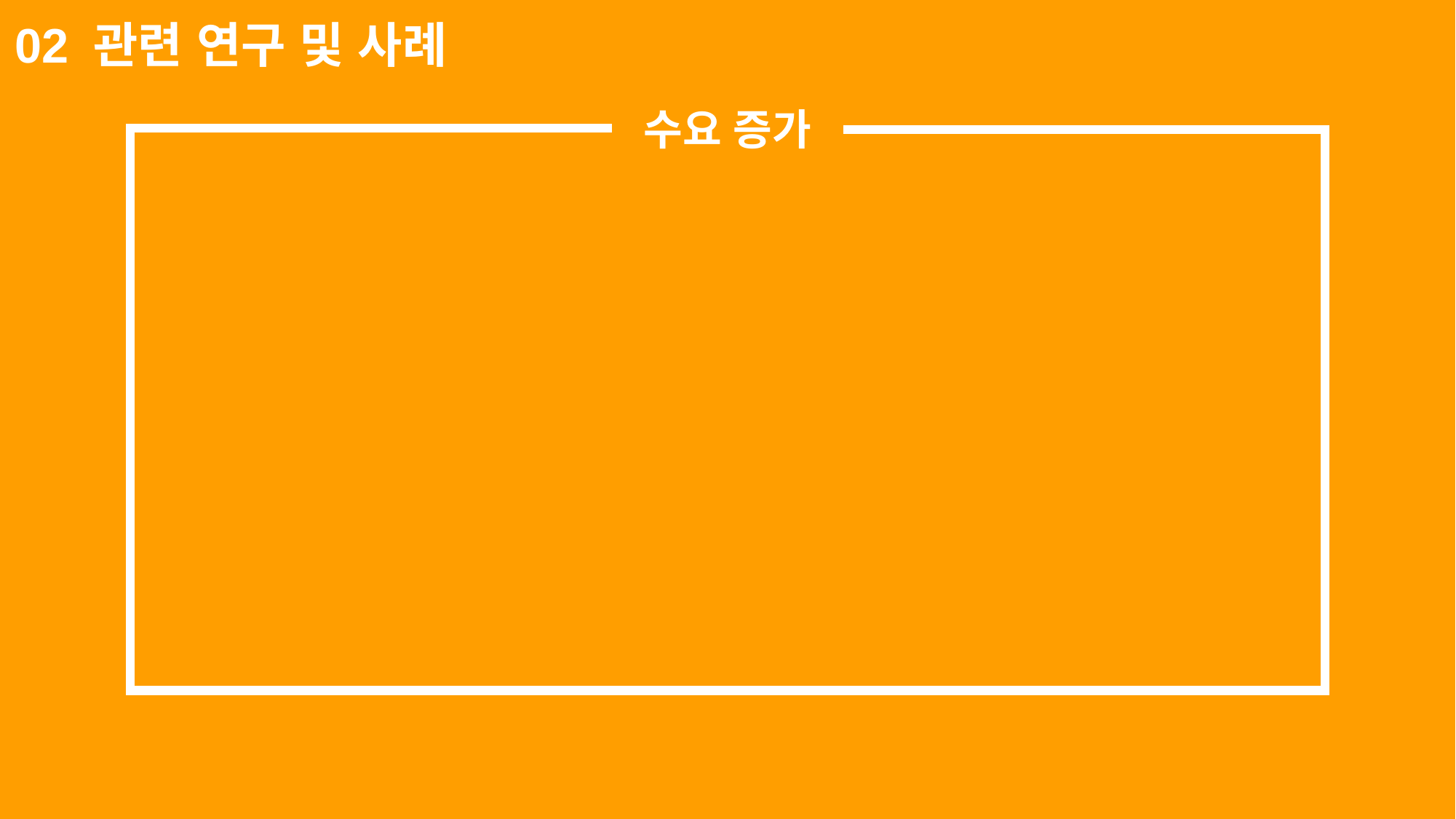

02 관련 연구 및 사례
수요 증가